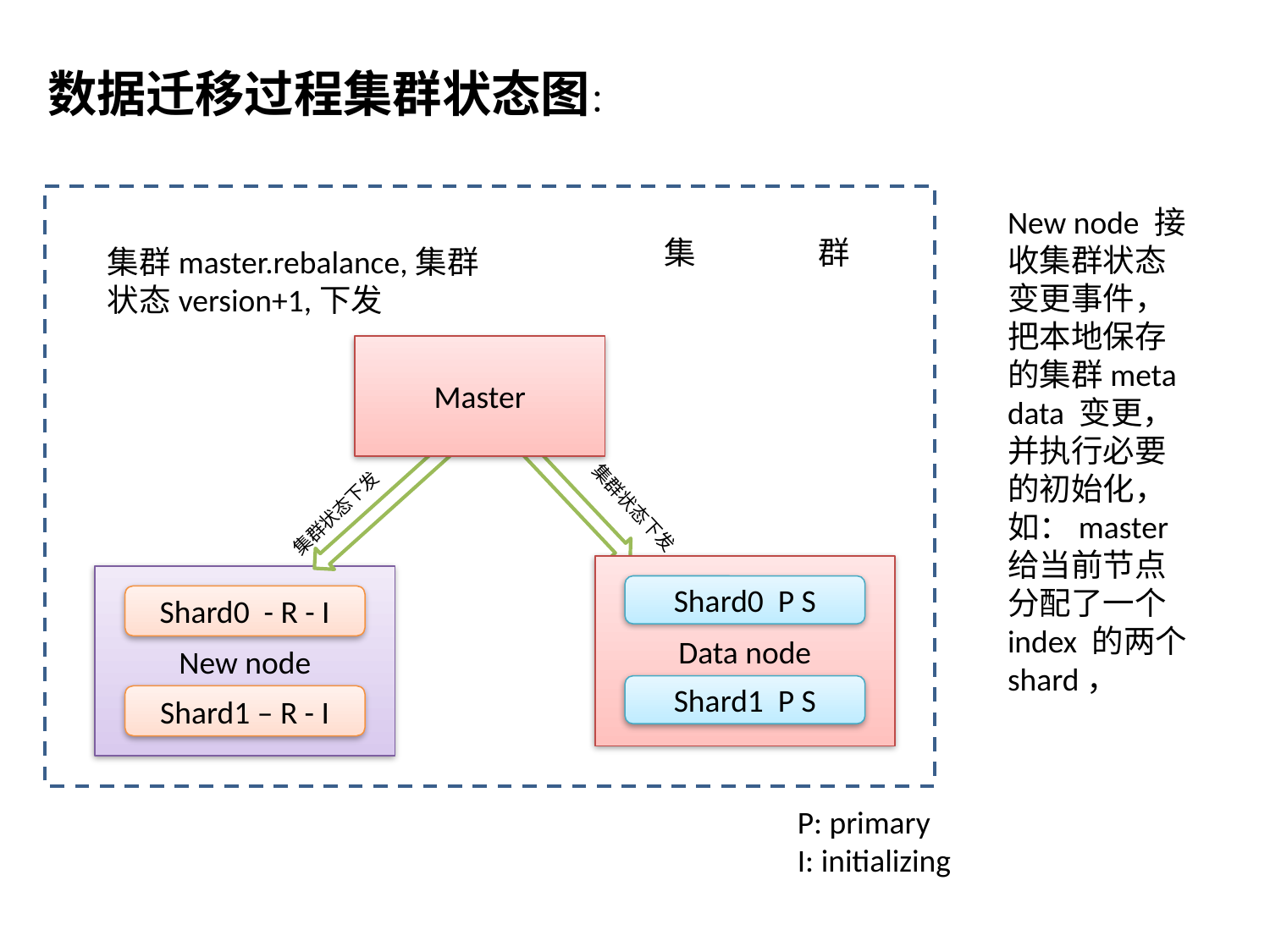

数据迁移过程集群状态图：

New node 接收集群状态变更事件，把本地保存的集群meta data 变更，并执行必要的初始化，如：master 给当前节点分配了一个index 的两个shard，
           集                 群
集群master.rebalance,集群状态version+1,下发
Master

集群状态下发

集群状态下发
Data node
New node
Shard0  P S
Shard0  - R - I
Shard1  P S
Shard1 – R - I
P: primary
I: initializing